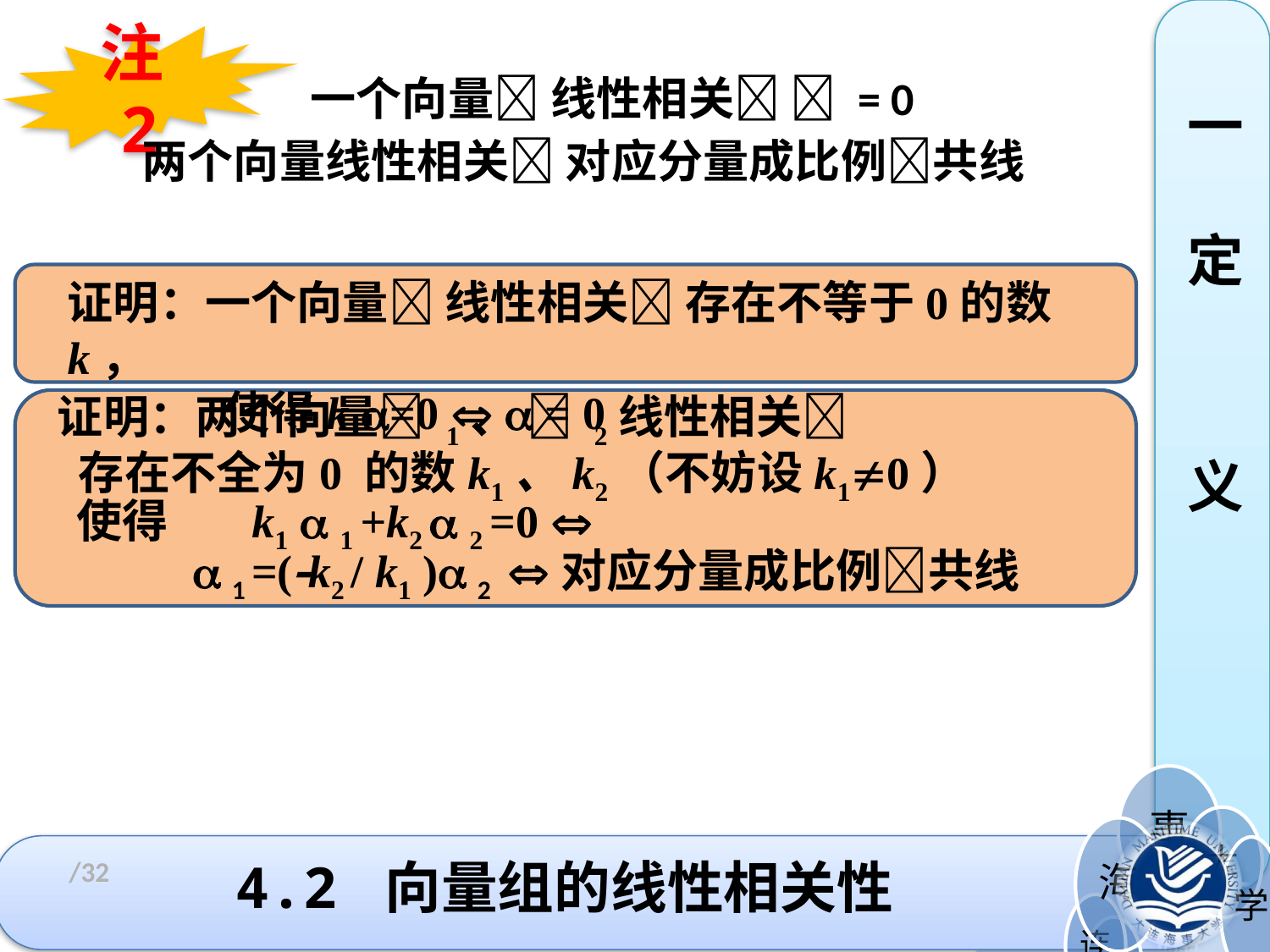

一 定

义
注2
一个向量α 线性相关⇔ α = 0
      两个向量线性相关⇔ 对应分量成比例⇔共线

证明：一个向量α 线性相关⇔ 存在不等于0的数k，
              使得k α=0 ⇔ α = 0
证明：两个向量α 1、 α 2线性相关⇔

存在不全为0 的数k1、k2（不妨设k1≠0）
使得       k1 α 1 +k2 α 2 =0 ⇔
              α 1 =(−k2 / k1 )α 2  ⇔对应分量成比例⇔共线
7
# 4.2 向量组的线性相关性
/32